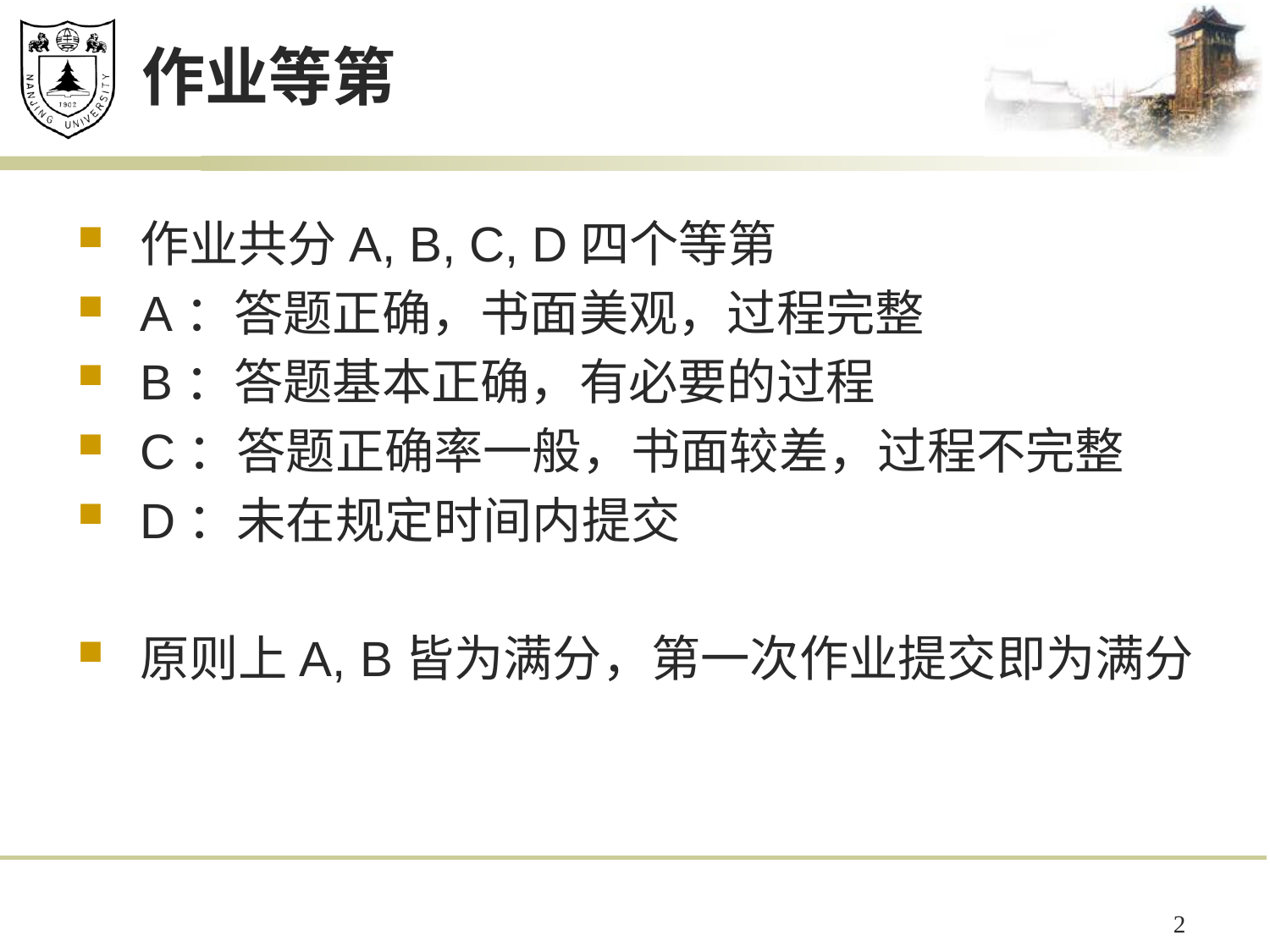

# 作业等第
作业共分A, B, C, D四个等第
A：答题正确，书面美观，过程完整
B：答题基本正确，有必要的过程
C：答题正确率一般，书面较差，过程不完整
D：未在规定时间内提交

原则上A, B皆为满分，第一次作业提交即为满分